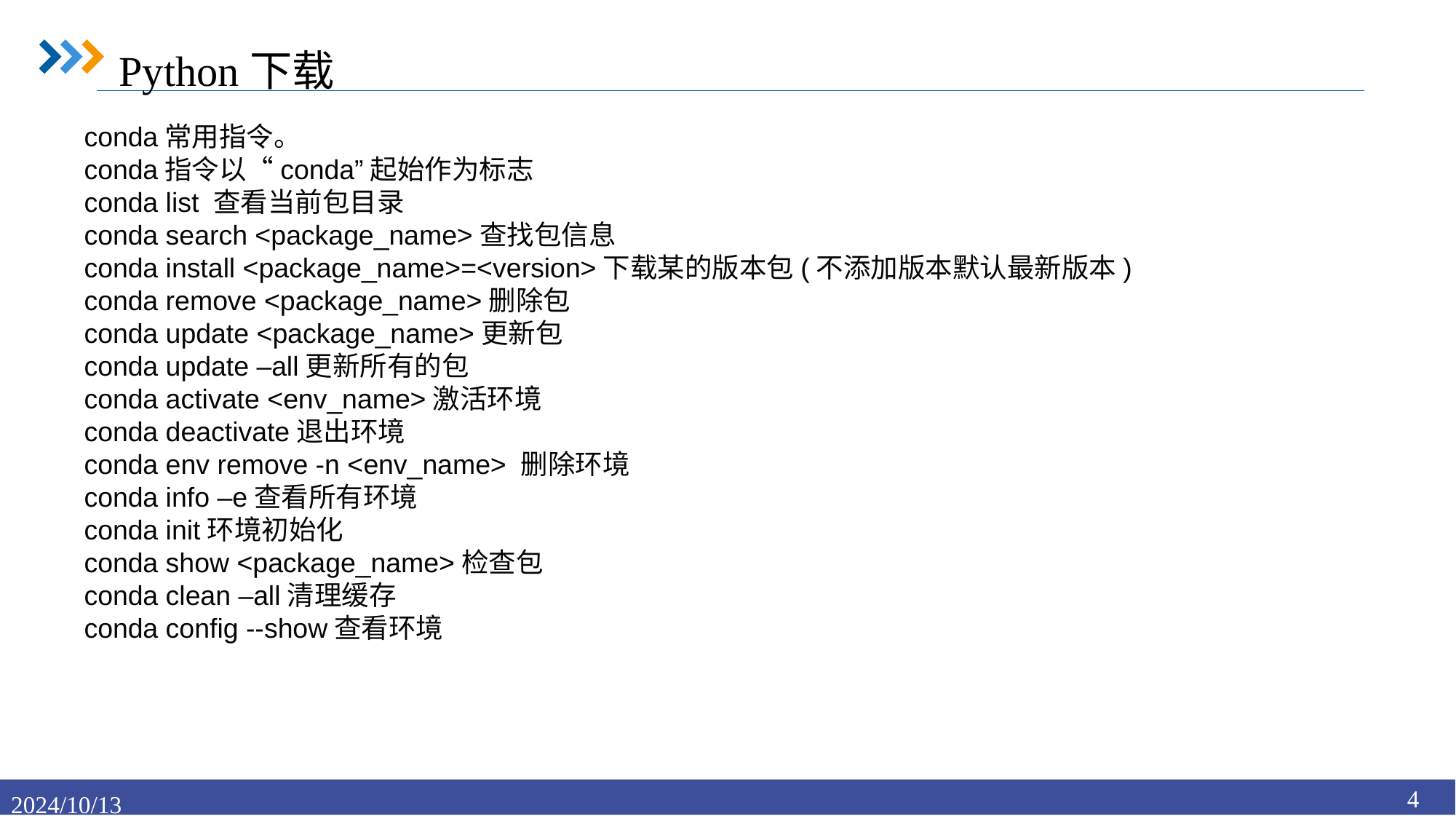

Python下载
conda常用指令。
conda指令以“conda”起始作为标志
conda list 查看当前包目录
conda search <package_name>查找包信息
conda install <package_name>=<version>下载某的版本包(不添加版本默认最新版本)
conda remove <package_name>删除包
conda update <package_name>更新包
conda update –all更新所有的包
conda activate <env_name>激活环境
conda deactivate退出环境
conda env remove -n <env_name> 删除环境
conda info –e查看所有环境
conda init环境初始化
conda show <package_name>检查包
conda clean –all清理缓存
conda config --show查看环境